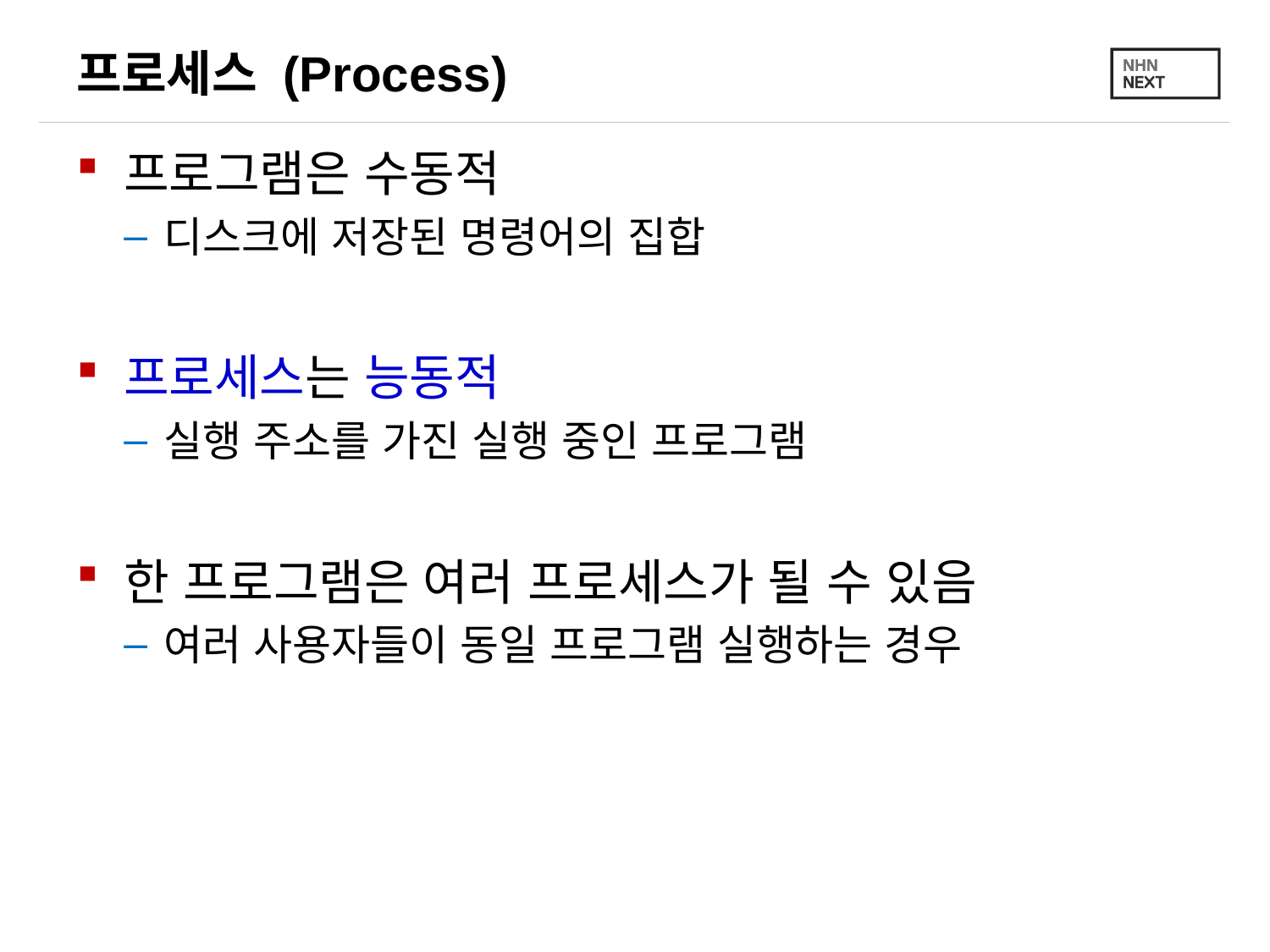

# 프로세스 (Process)
프로그램은 수동적
디스크에 저장된 명령어의 집합

프로세스는 능동적
실행 주소를 가진 실행 중인 프로그램

한 프로그램은 여러 프로세스가 될 수 있음
여러 사용자들이 동일 프로그램 실행하는 경우